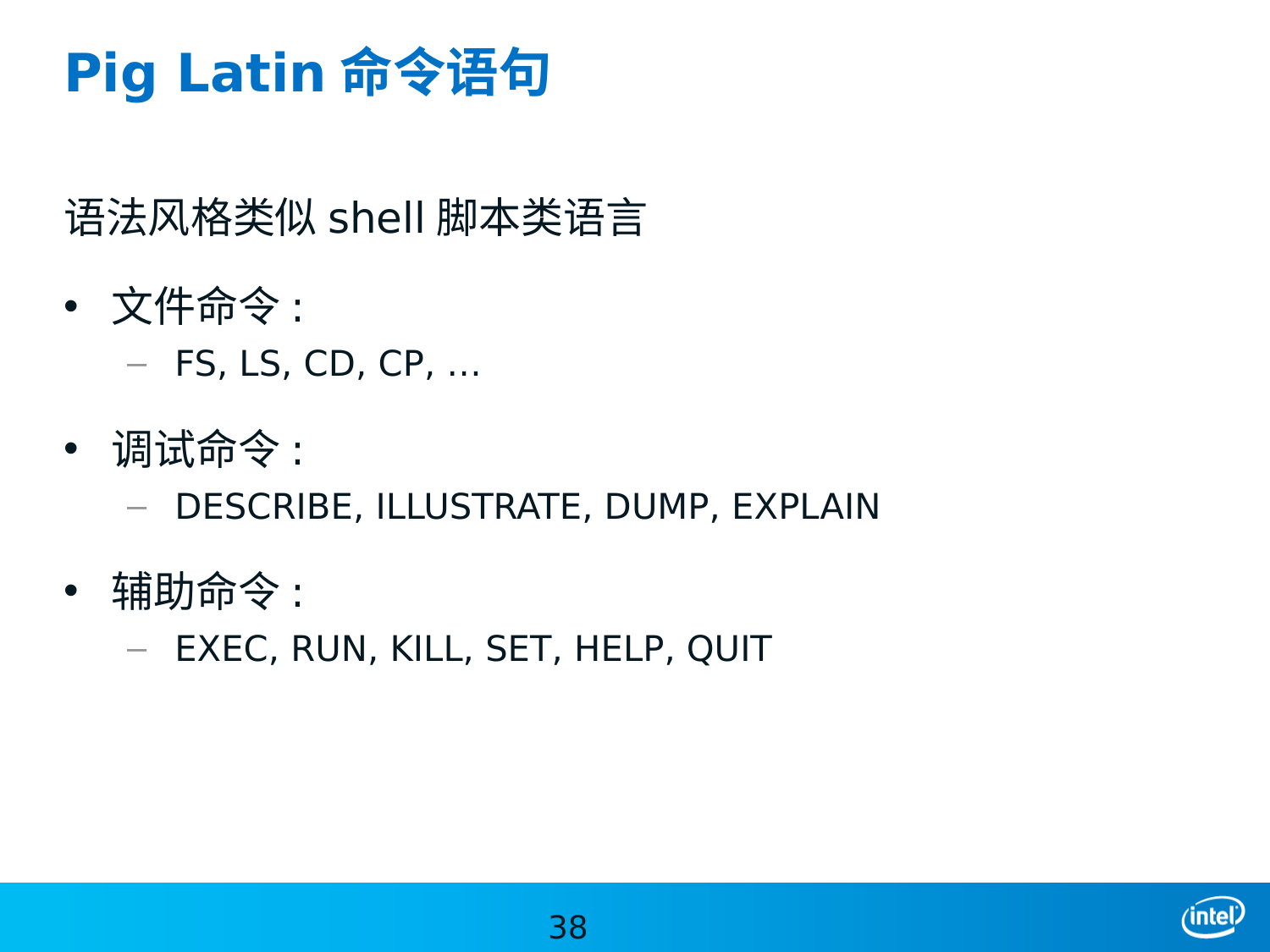

# Pig Latin命令语句
语法风格类似shell脚本类语言
文件命令:
FS, LS, CD, CP, …
调试命令:
DESCRIBE, ILLUSTRATE, DUMP, EXPLAIN
辅助命令:
EXEC, RUN, KILL, SET, HELP, QUIT
38